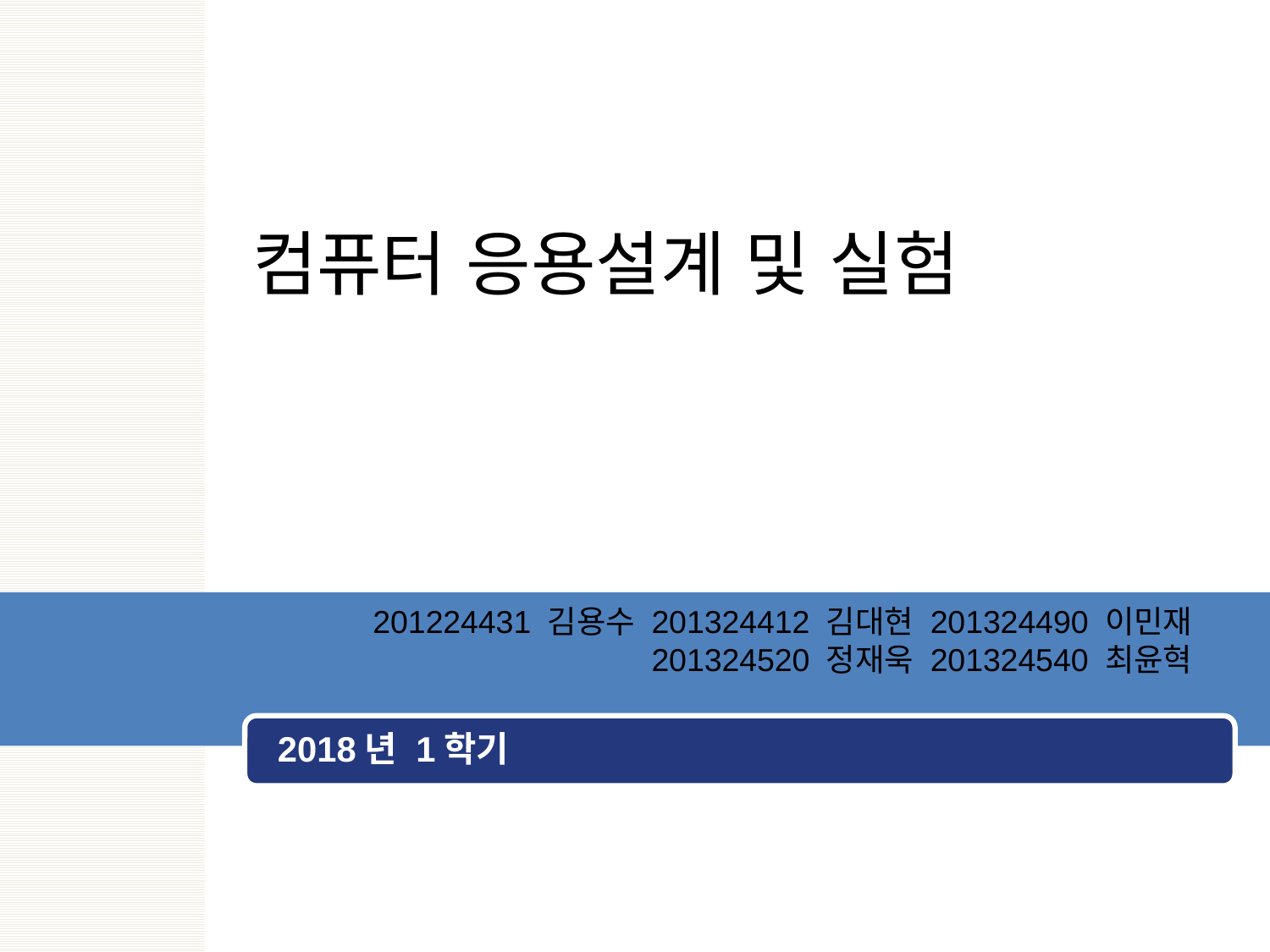

# 컴퓨터 응용설계 및 실험
201224431 김용수 201324412 김대현 201324490 이민재
201324520 정재욱 201324540 최윤혁
2018년 1학기